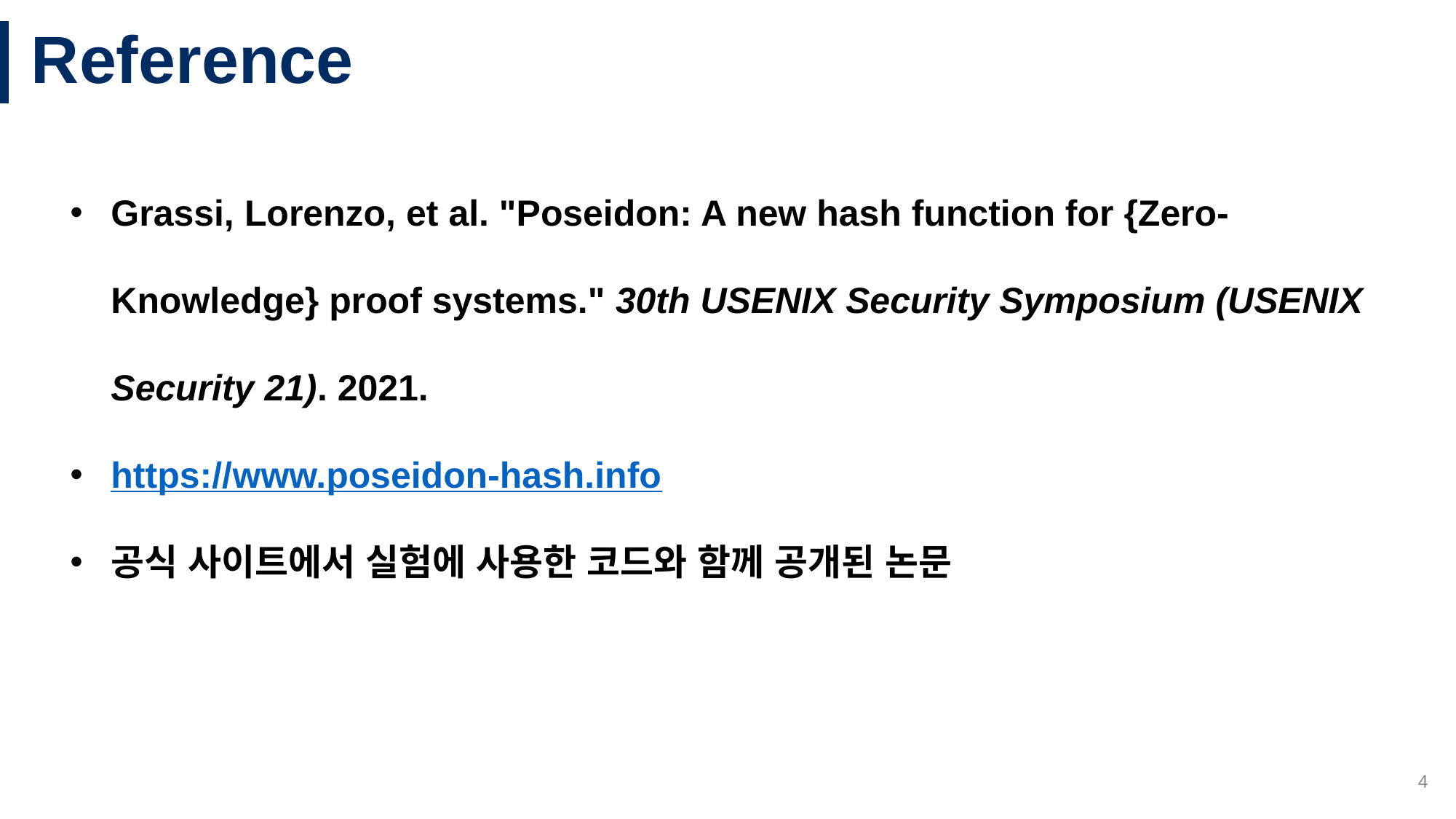

# Reference
Grassi, Lorenzo, et al. "Poseidon: A new hash function for {Zero-Knowledge} proof systems." 30th USENIX Security Symposium (USENIX Security 21). 2021.
https://www.poseidon-hash.info
공식 사이트에서 실험에 사용한 코드와 함께 공개된 논문
4